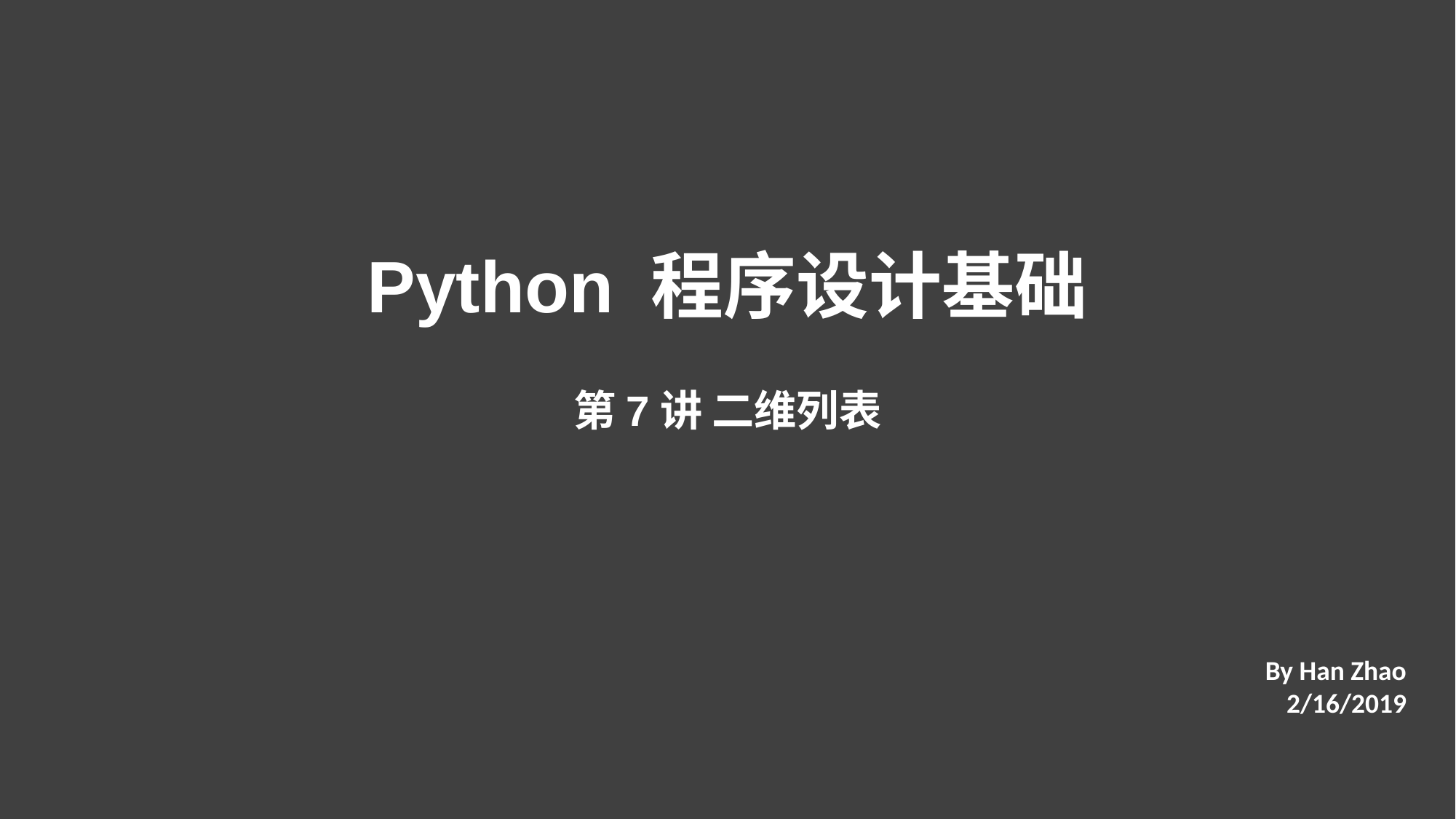

Python 程序设计基础
第7讲 二维列表
By Han Zhao
2/16/2019